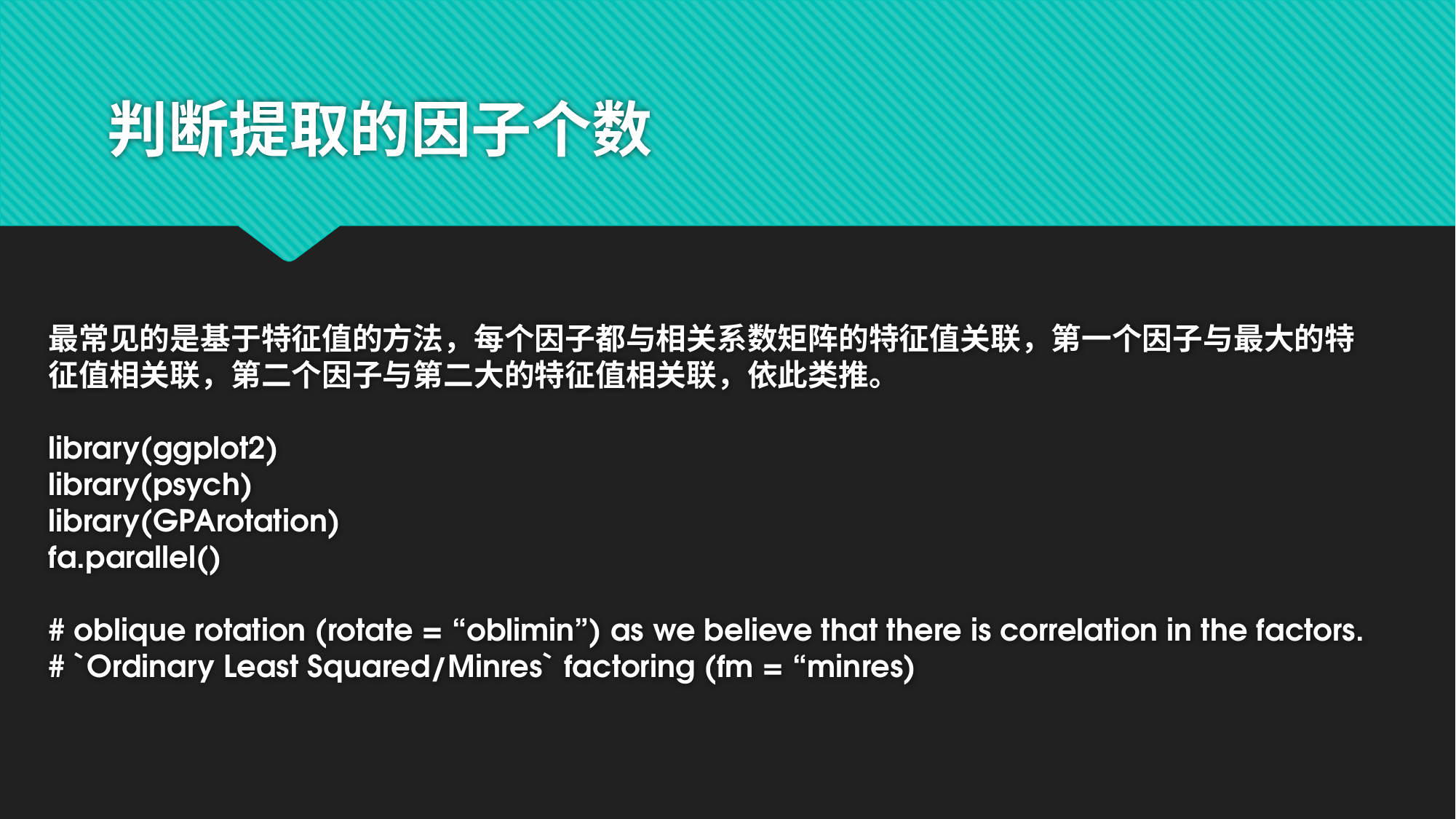

# 判断提取的因子个数
最常见的是基于特征值的方法，每个因子都与相关系数矩阵的特征值关联，第一个因子与最大的特征值相关联，第二个因子与第二大的特征值相关联，依此类推。

library(ggplot2)
library(psych)
library(GPArotation)
fa.parallel()

# oblique rotation (rotate = “oblimin”) as we believe that there is correlation in the factors.
# `Ordinary Least Squared/Minres` factoring (fm = “minres)